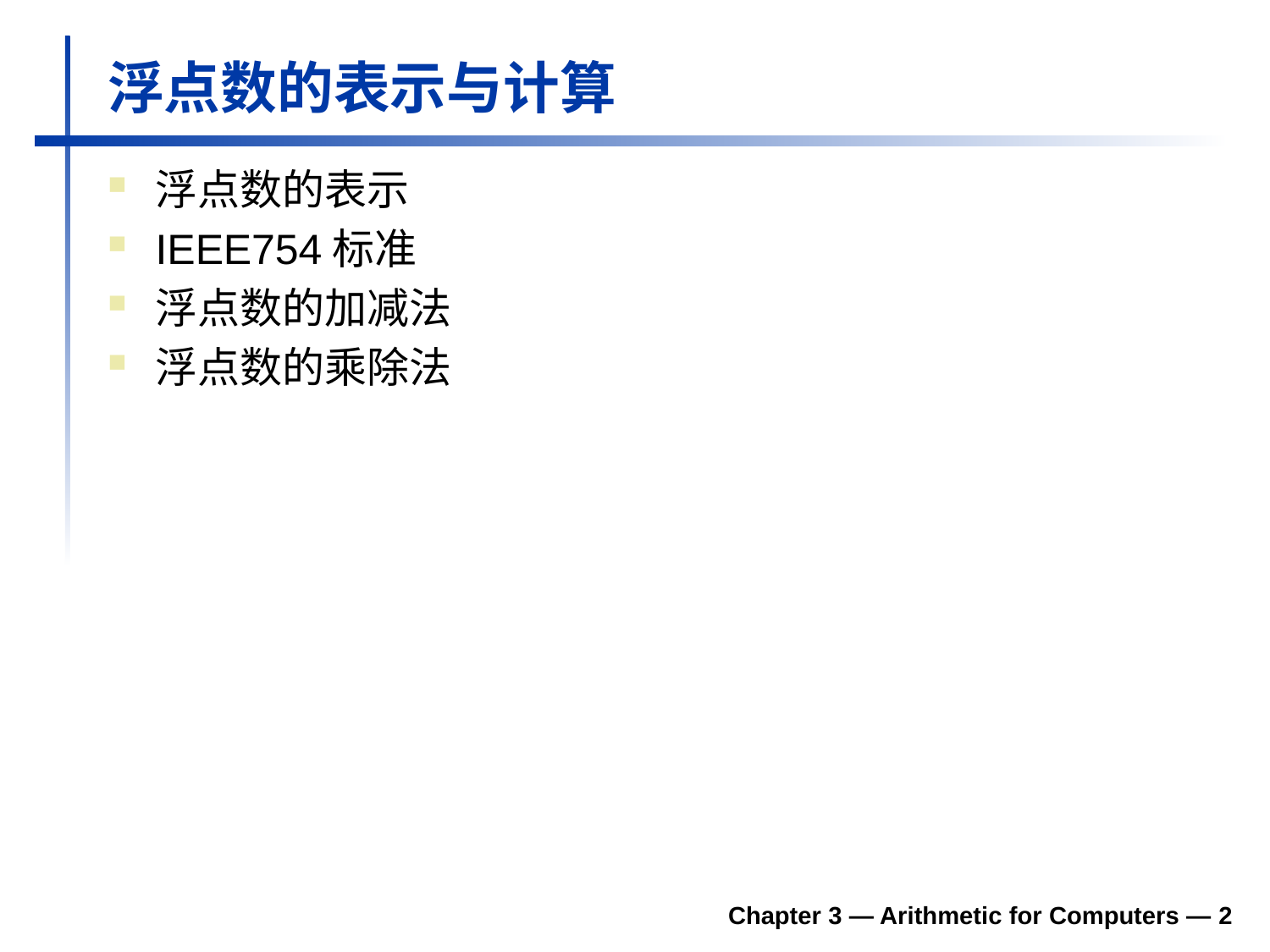

# 浮点数的表示与计算
浮点数的表示
IEEE754标准
浮点数的加减法
浮点数的乘除法
Chapter 3 — Arithmetic for Computers — 2